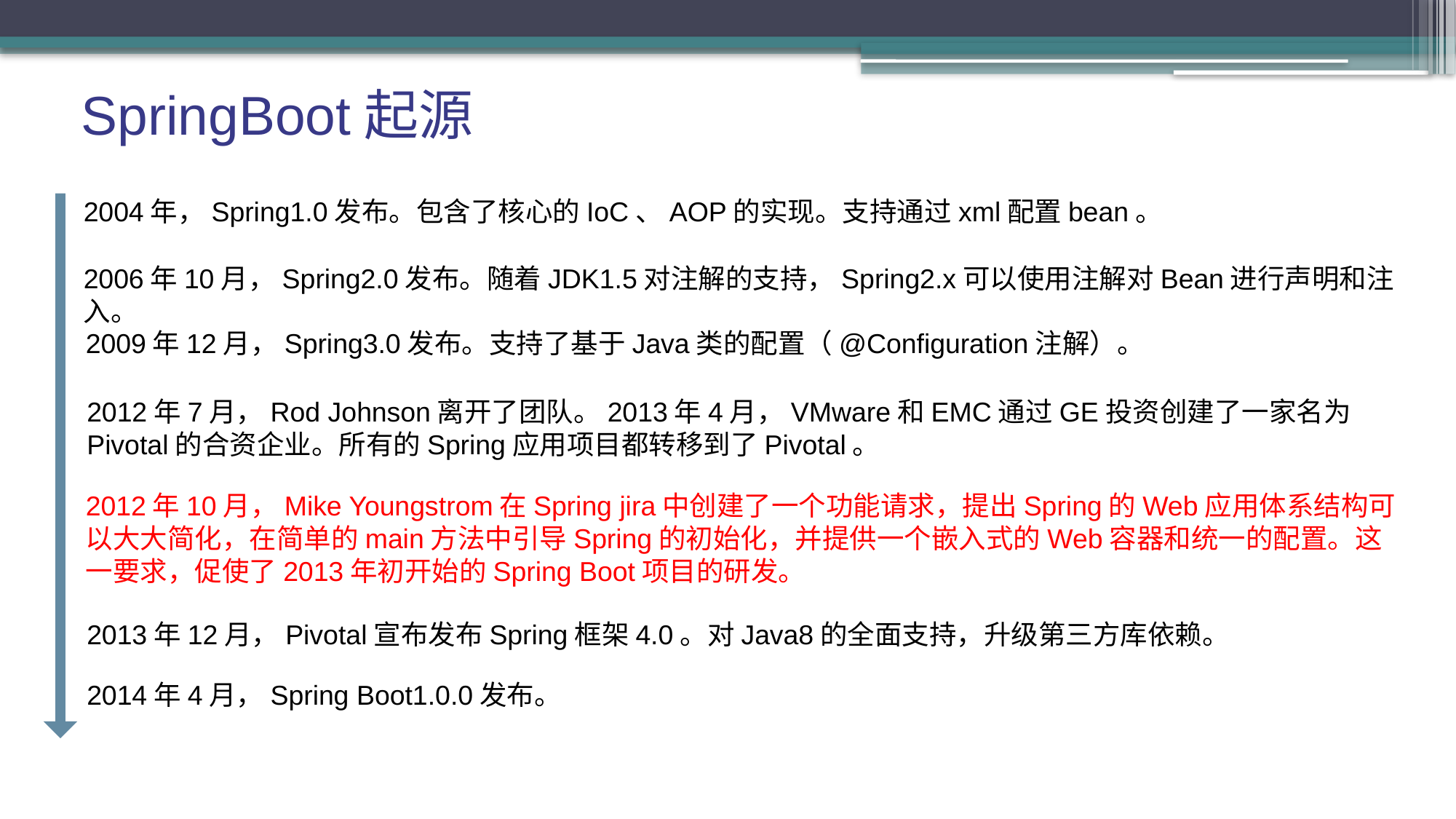

SpringBoot起源
2004年，Spring1.0发布。包含了核心的IoC、AOP的实现。支持通过xml配置bean。

2006年10月，Spring2.0发布。随着JDK1.5对注解的支持，Spring2.x可以使用注解对Bean进行声明和注入。
2009年12月，Spring3.0发布。支持了基于Java类的配置（@Configuration注解）。
2012年7月，Rod Johnson离开了团队。2013年4月，VMware和EMC通过GE投资创建了一家名为Pivotal的合资企业。所有的Spring应用项目都转移到了Pivotal。
2012年10月，Mike Youngstrom在Spring jira中创建了一个功能请求，提出Spring的Web应用体系结构可以大大简化，在简单的main方法中引导Spring的初始化，并提供一个嵌入式的Web容器和统一的配置。这一要求，促使了2013年初开始的Spring Boot项目的研发。
2013年12月，Pivotal宣布发布Spring框架4.0。对Java8的全面支持，升级第三方库依赖。
2014年4月，Spring Boot1.0.0发布。